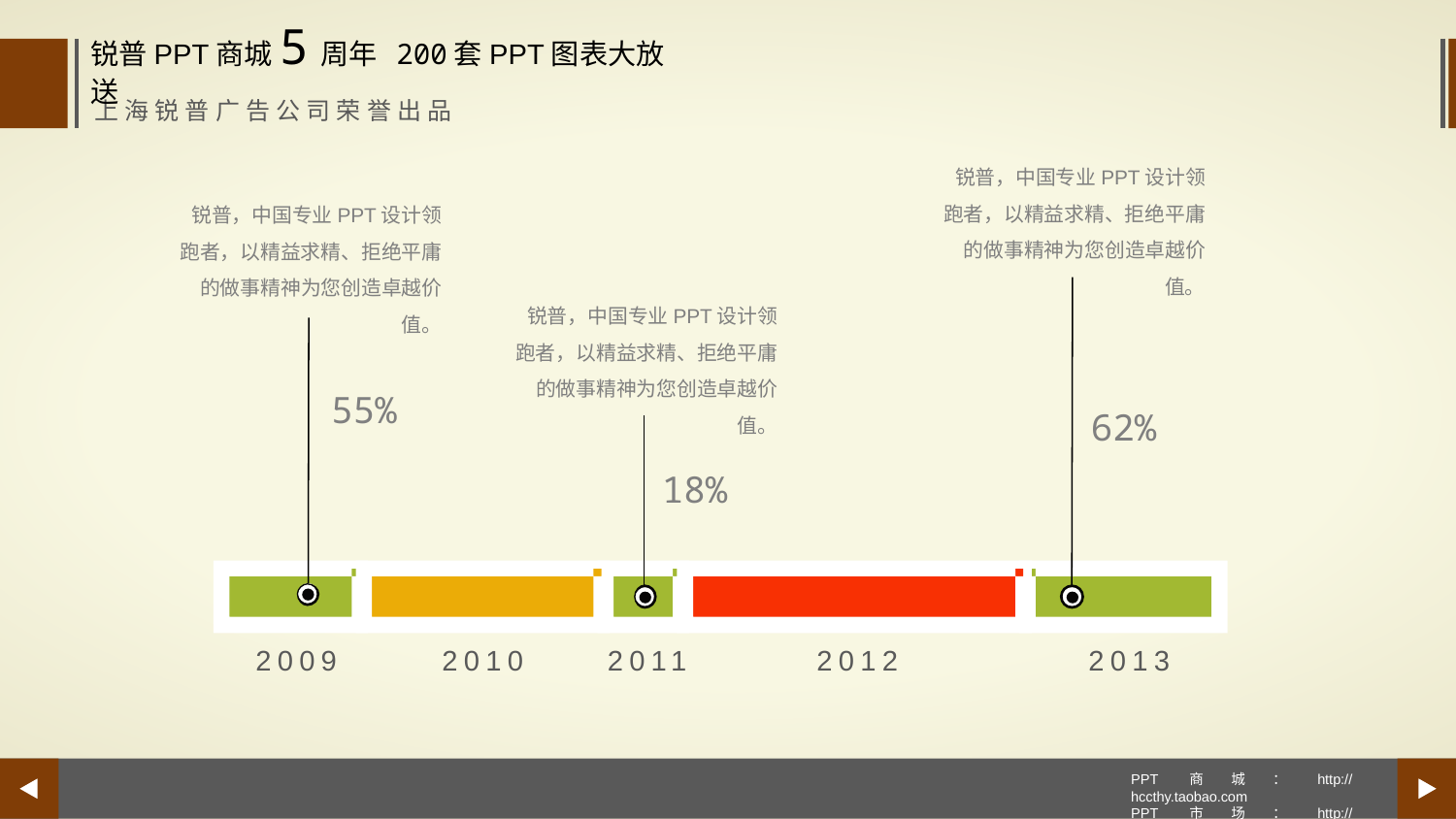

锐普，中国专业PPT设计领跑者，以精益求精、拒绝平庸的做事精神为您创造卓越价值。
锐普，中国专业PPT设计领跑者，以精益求精、拒绝平庸的做事精神为您创造卓越价值。

锐普，中国专业PPT设计领跑者，以精益求精、拒绝平庸的做事精神为您创造卓越价值。
55%
62%
18%

2009
2010
2011
2012
2013